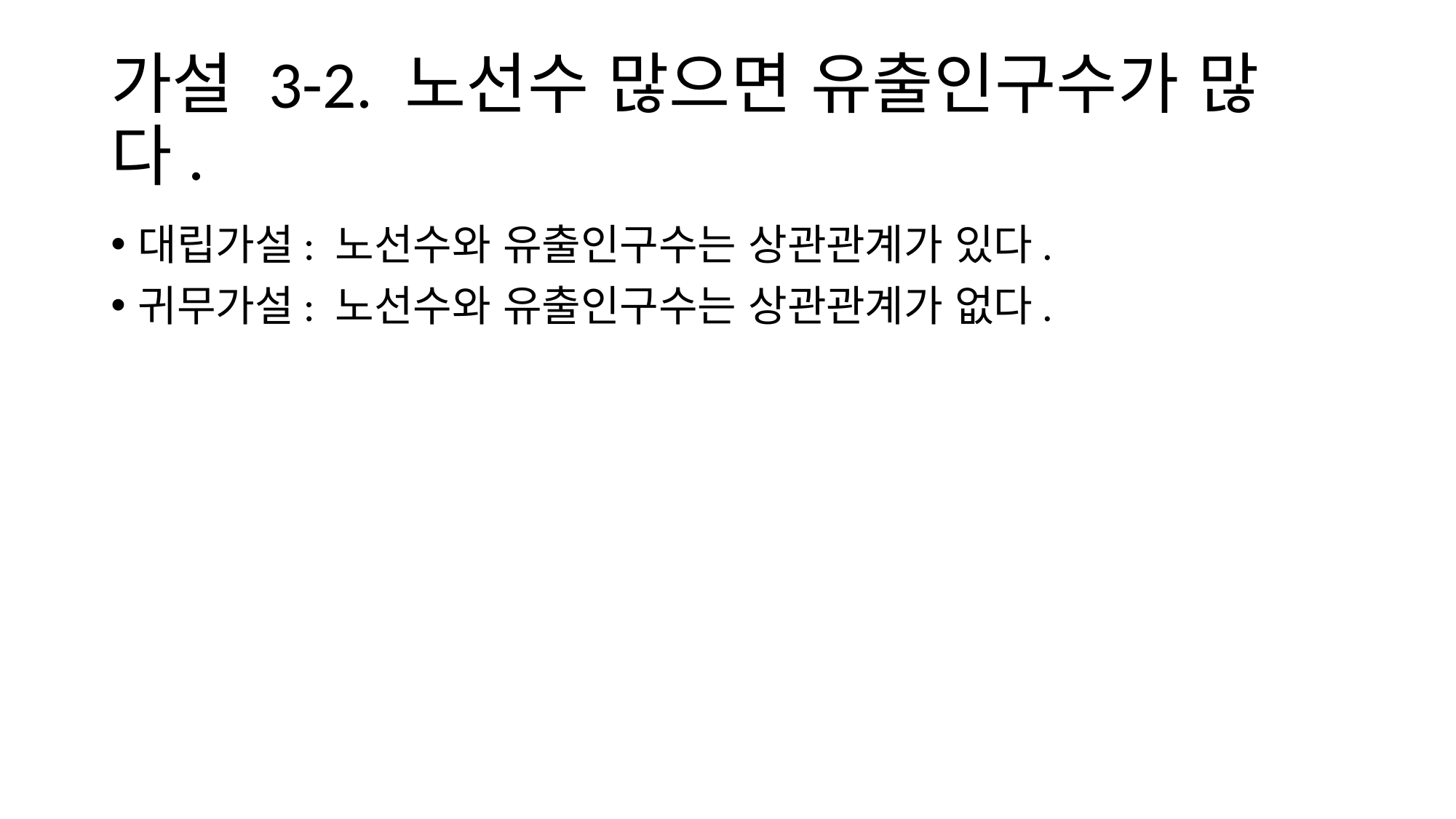

# 가설 3-2. 노선수 많으면 유출인구수가 많다.
대립가설: 노선수와 유출인구수는 상관관계가 있다.
귀무가설: 노선수와 유출인구수는 상관관계가 없다.